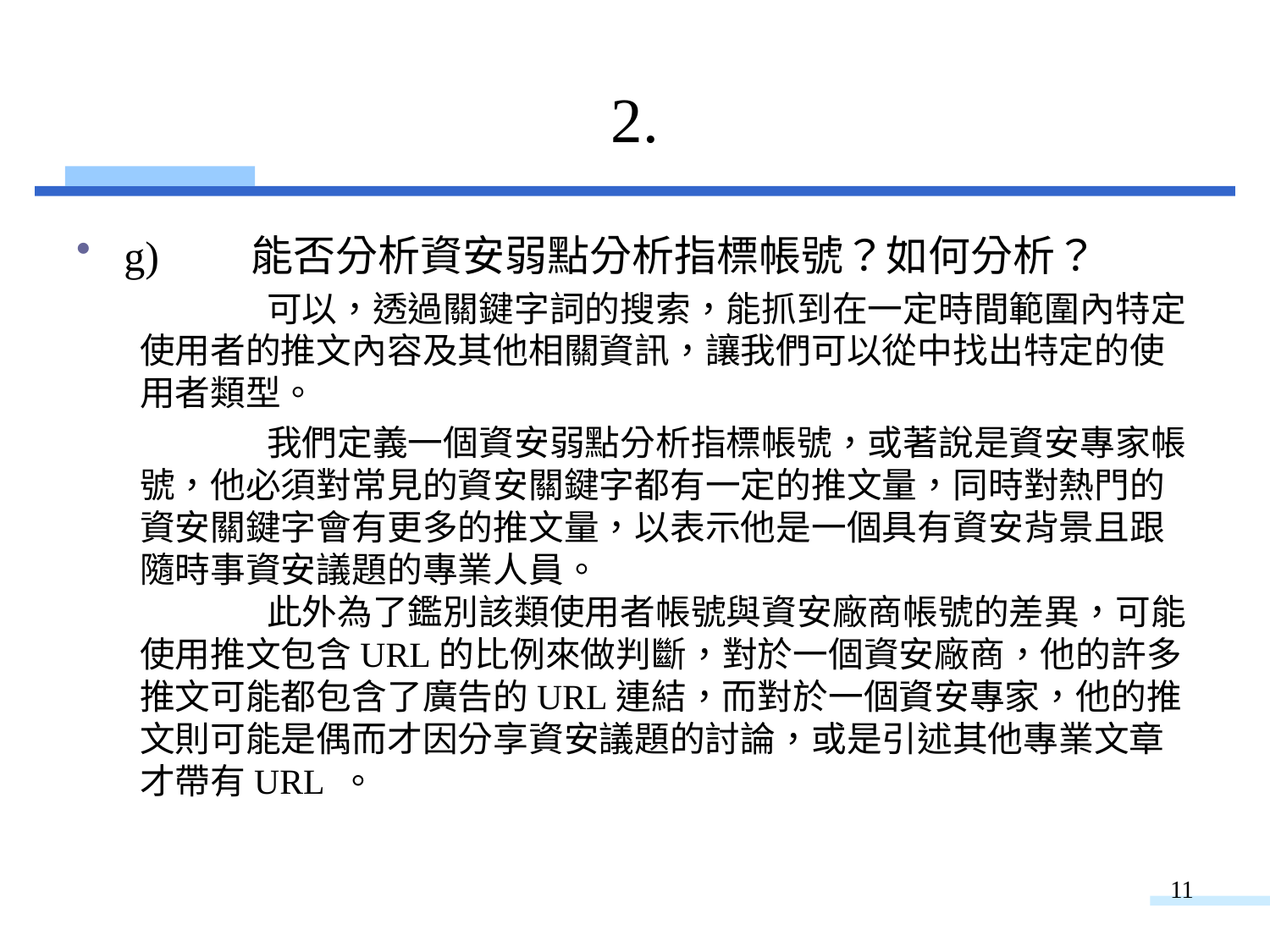

# 2.
g)	能否分析資安弱點分析指標帳號？如何分析？
	可以，透過關鍵字詞的搜索，能抓到在一定時間範圍內特定使用者的推文內容及其他相關資訊，讓我們可以從中找出特定的使用者類型。
	我們定義一個資安弱點分析指標帳號，或著說是資安專家帳號，他必須對常見的資安關鍵字都有一定的推文量，同時對熱門的資安關鍵字會有更多的推文量，以表示他是一個具有資安背景且跟隨時事資安議題的專業人員。
	此外為了鑑別該類使用者帳號與資安廠商帳號的差異，可能使用推文包含URL的比例來做判斷，對於一個資安廠商，他的許多推文可能都包含了廣告的URL連結，而對於一個資安專家，他的推文則可能是偶而才因分享資安議題的討論，或是引述其他專業文章才帶有URL 。
11